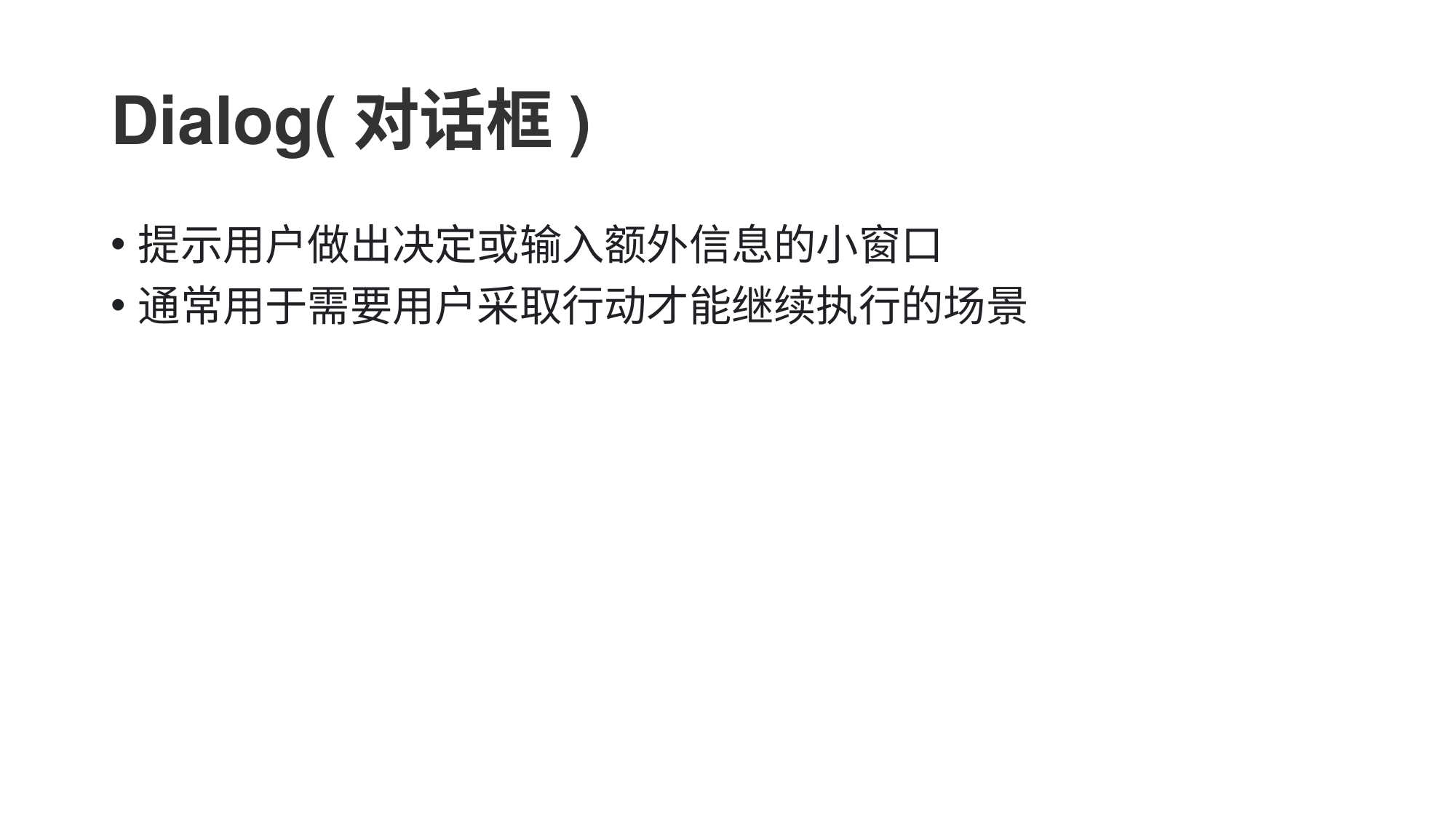

# Dialog(对话框)
提示用户做出决定或输入额外信息的小窗口
通常用于需要用户采取行动才能继续执行的场景